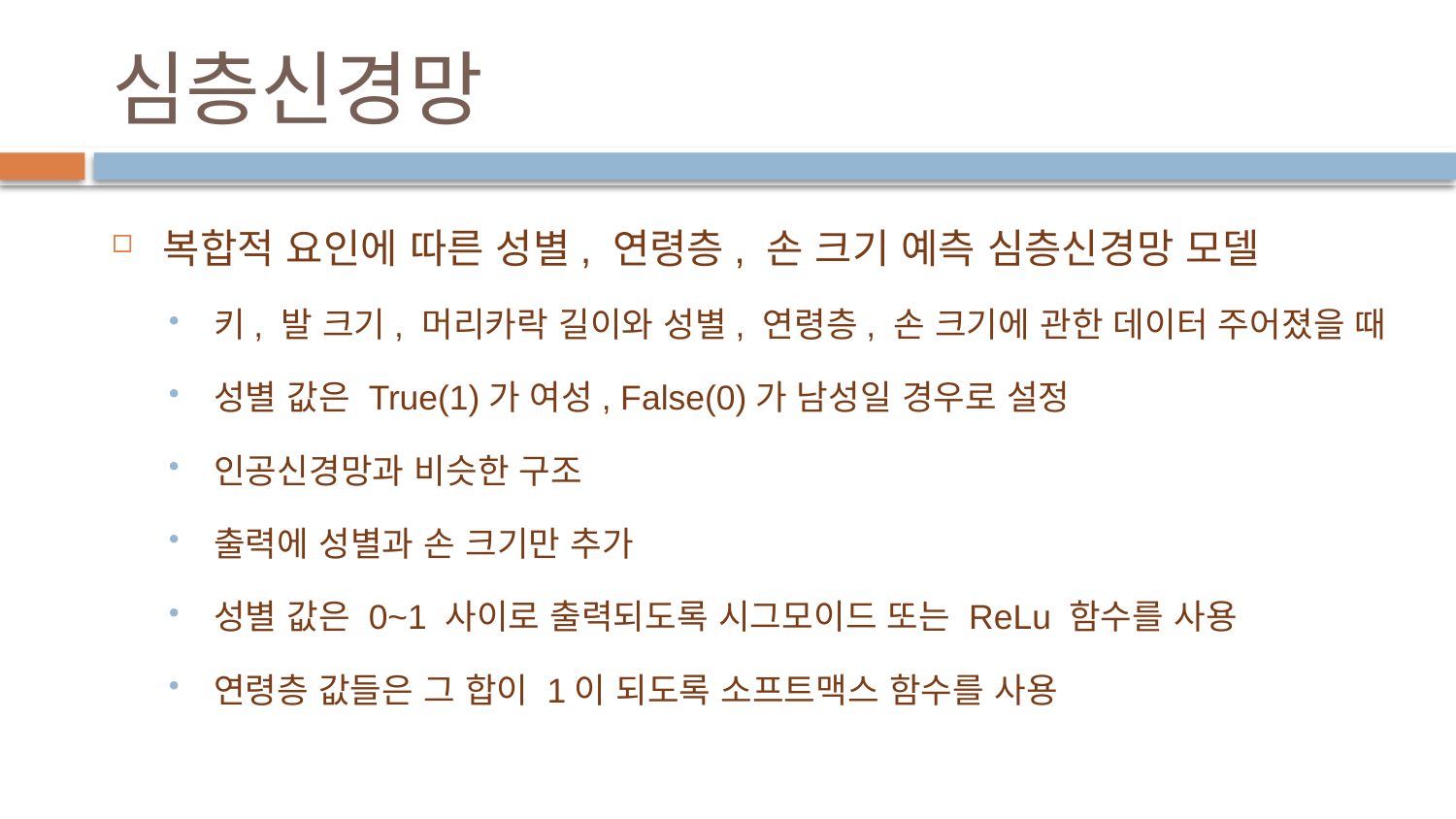

# 심층신경망
복합적 요인에 따른 성별, 연령층, 손 크기 예측 심층신경망 모델
키, 발 크기, 머리카락 길이와 성별, 연령층, 손 크기에 관한 데이터 주어졌을 때
성별 값은 True(1)가 여성, False(0)가 남성일 경우로 설정
인공신경망과 비슷한 구조
출력에 성별과 손 크기만 추가
성별 값은 0~1 사이로 출력되도록 시그모이드 또는 ReLu 함수를 사용
연령층 값들은 그 합이 1이 되도록 소프트맥스 함수를 사용